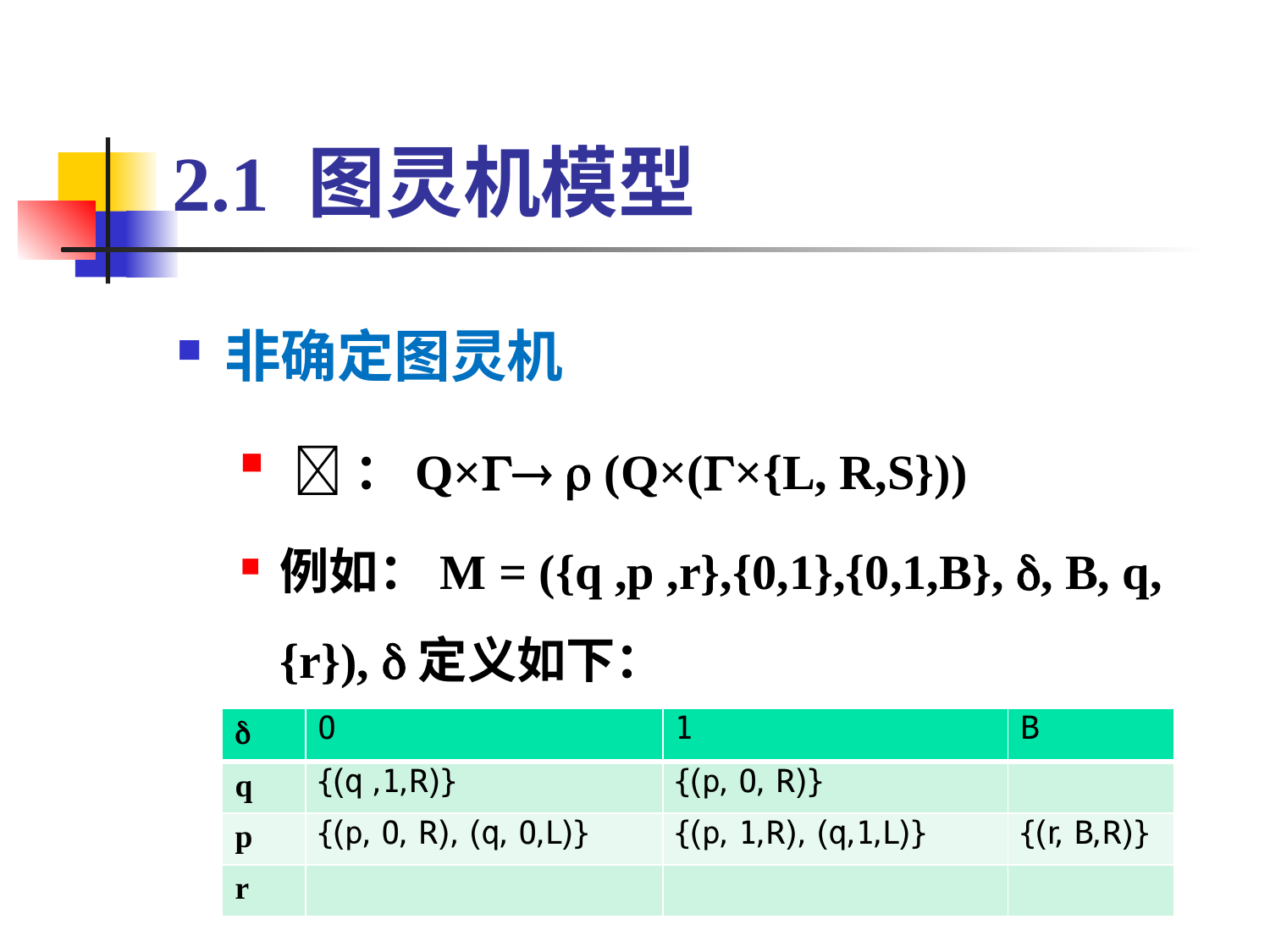

# 2.1 图灵机模型
非确定图灵机
 δ：Q×Γ→ ρ (Q×(Γ×{L, R,S}))
例如：M = ({q ,p ,r},{0,1},{0,1,B}, δ, B, q, {r}), δ定义如下：

| δ | 0 | 1 | B |
| --- | --- | --- | --- |
| q | {(q ,1,R)} | {(p, 0, R)} |  |
| p | {(p, 0, R), (q, 0,L)} | {(p, 1,R), (q,1,L)} | {(r, B,R)} |
| r |  |  |  |